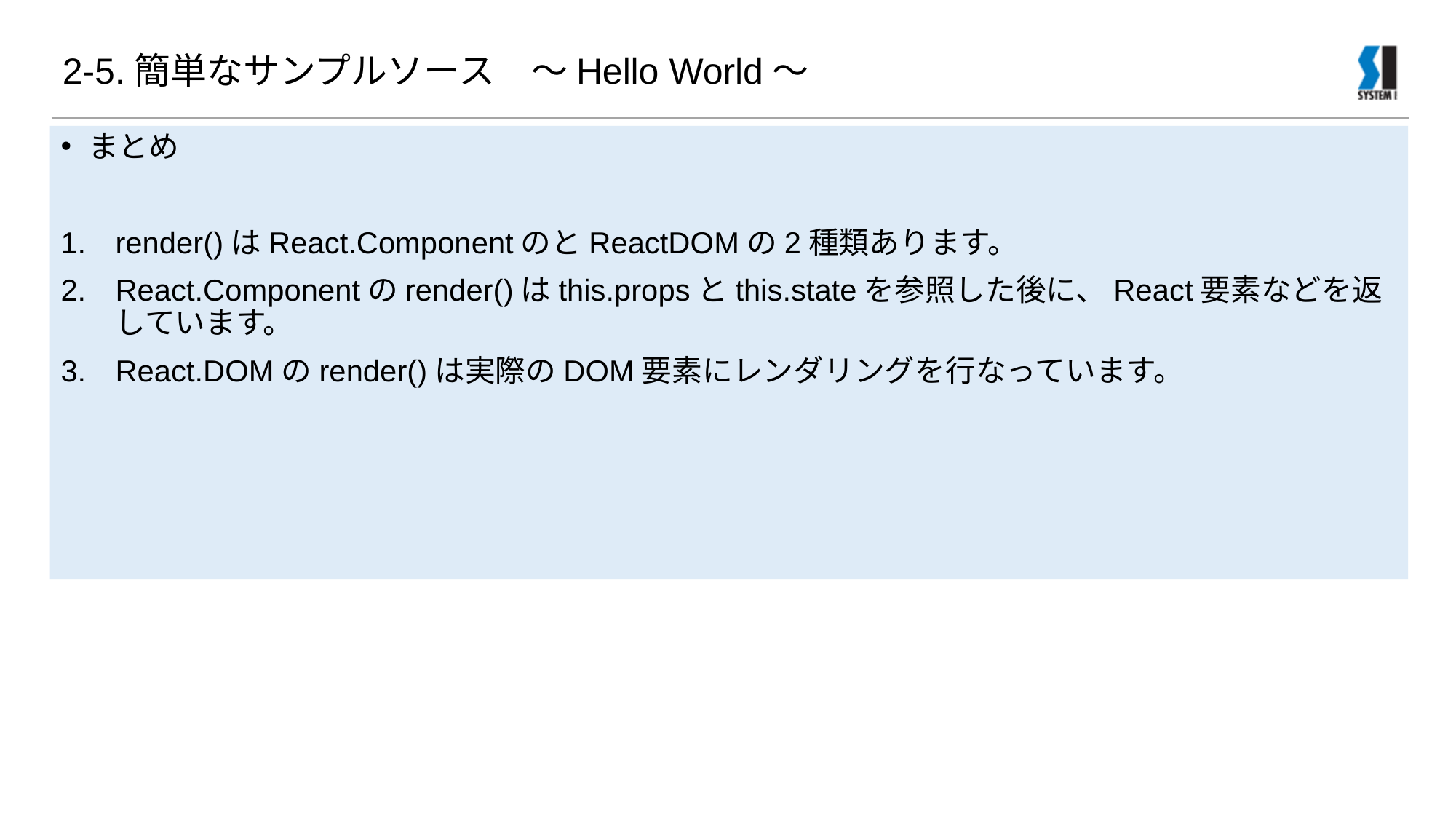

# 2-5.簡単なサンプルソース　～Hello World～
まとめ

render()はReact.ComponentのとReactDOMの2種類あります。
React.Componentのrender()はthis.propsとthis.stateを参照した後に、React要素などを返しています。
React.DOMのrender()は実際のDOM要素にレンダリングを行なっています。